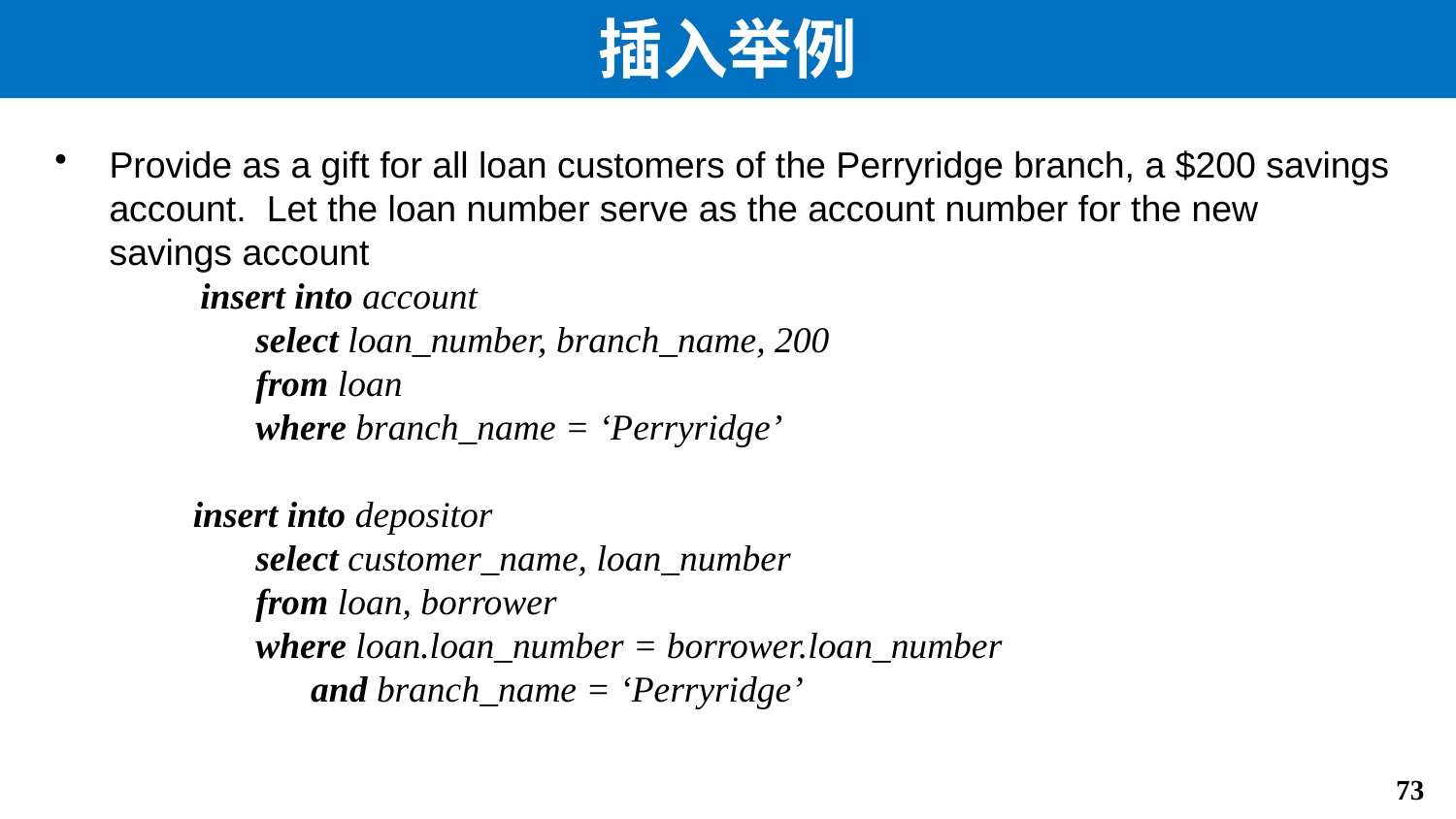

# 插入举例
Provide as a gift for all loan customers of the Perryridge branch, a $200 savings account.  Let the loan number serve as the account number for the new savings account
	insert into account
	      select loan_number, branch_name, 200
	      from loan
	      where branch_name = ‘Perryridge’
               insert into depositor
	      select customer_name, loan_number
	      from loan, borrower
	      where loan.loan_number = borrower.loan_number
	            and branch_name = ‘Perryridge’